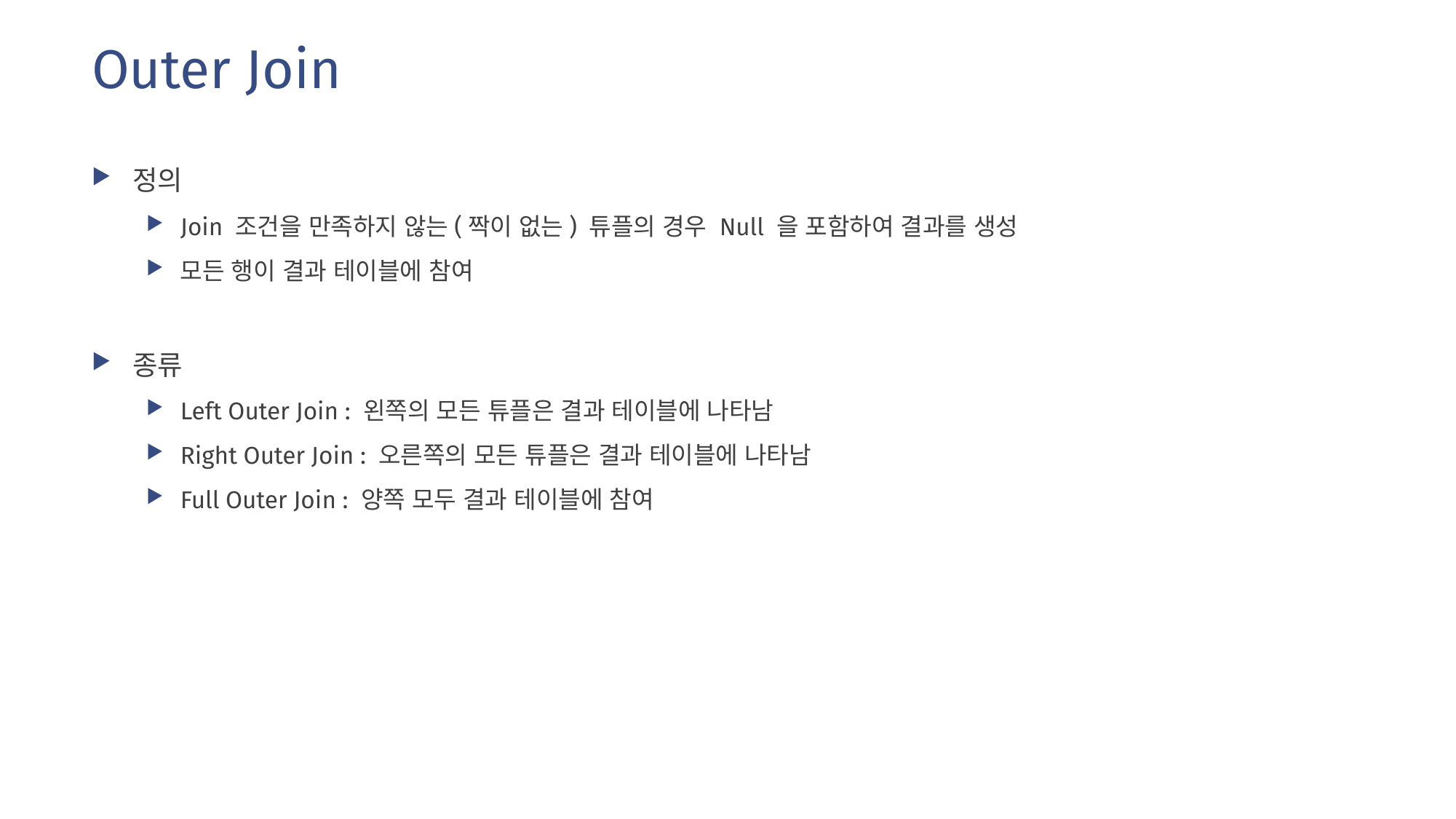

# Outer Join
정의
Join 조건을 만족하지 않는(짝이 없는) 튜플의 경우 Null 을 포함하여 결과를 생성
모든 행이 결과 테이블에 참여

종류
Left Outer Join : 왼쪽의 모든 튜플은 결과 테이블에 나타남
Right Outer Join : 오른쪽의 모든 튜플은 결과 테이블에 나타남
Full Outer Join : 양쪽 모두 결과 테이블에 참여